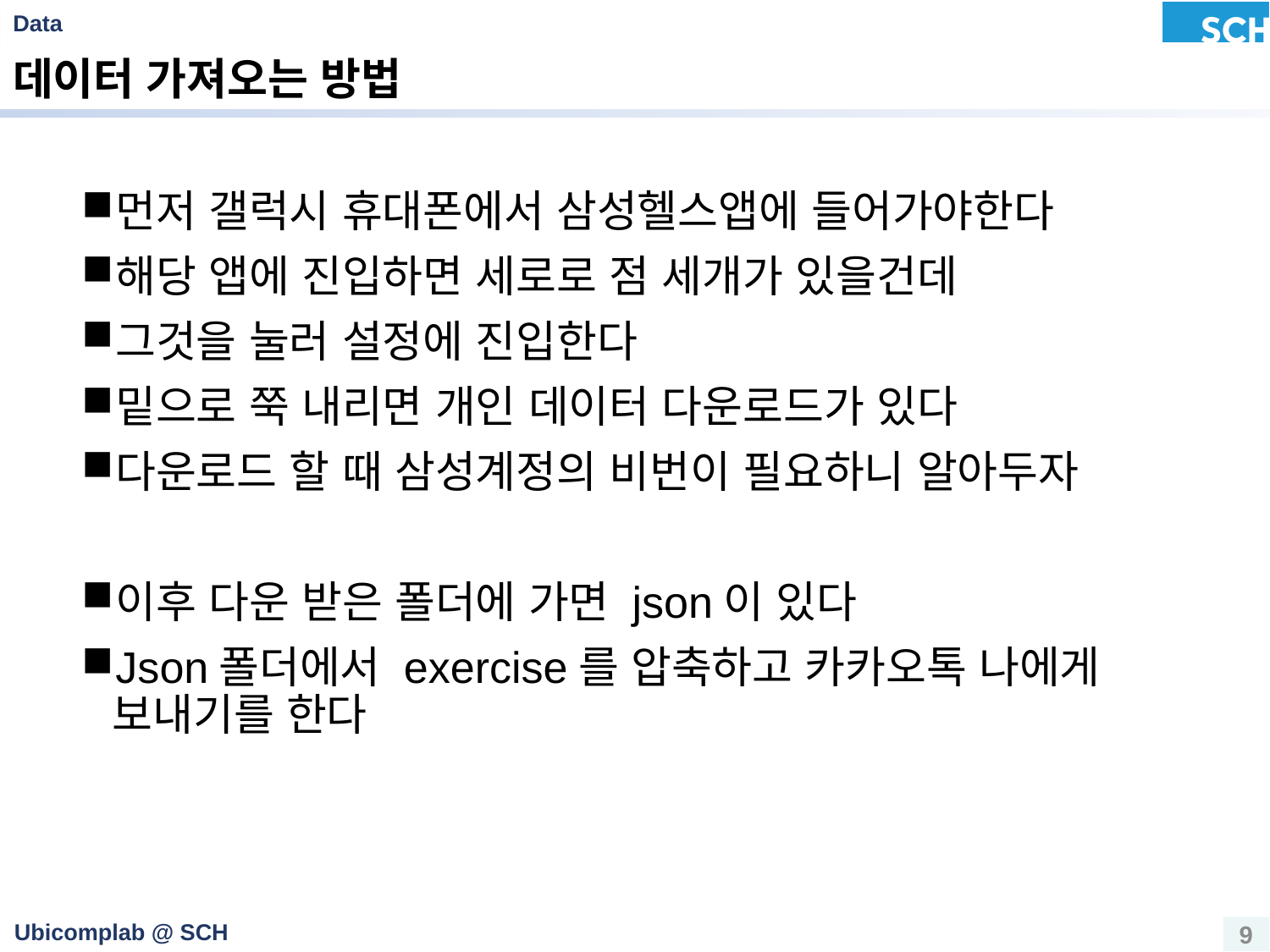

# 데이터 가져오는 방법
먼저 갤럭시 휴대폰에서 삼성헬스앱에 들어가야한다
해당 앱에 진입하면 세로로 점 세개가 있을건데
그것을 눌러 설정에 진입한다
밑으로 쭉 내리면 개인 데이터 다운로드가 있다
다운로드 할 때 삼성계정의 비번이 필요하니 알아두자

이후 다운 받은 폴더에 가면 json이 있다
Json폴더에서 exercise를 압축하고 카카오톡 나에게 보내기를 한다
9